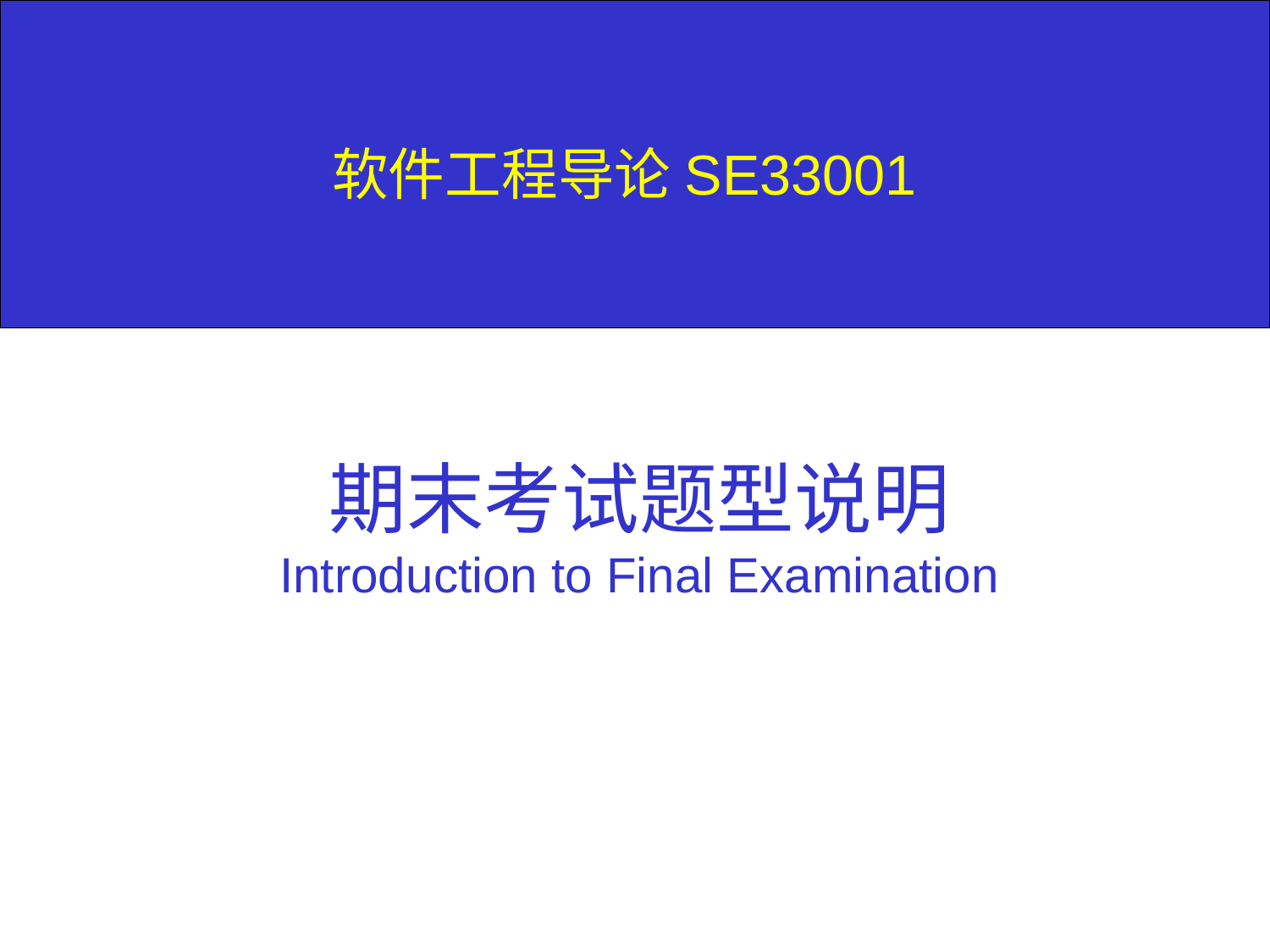

# 软件工程导论SE33001
期末考试题型说明
Introduction to Final Examination